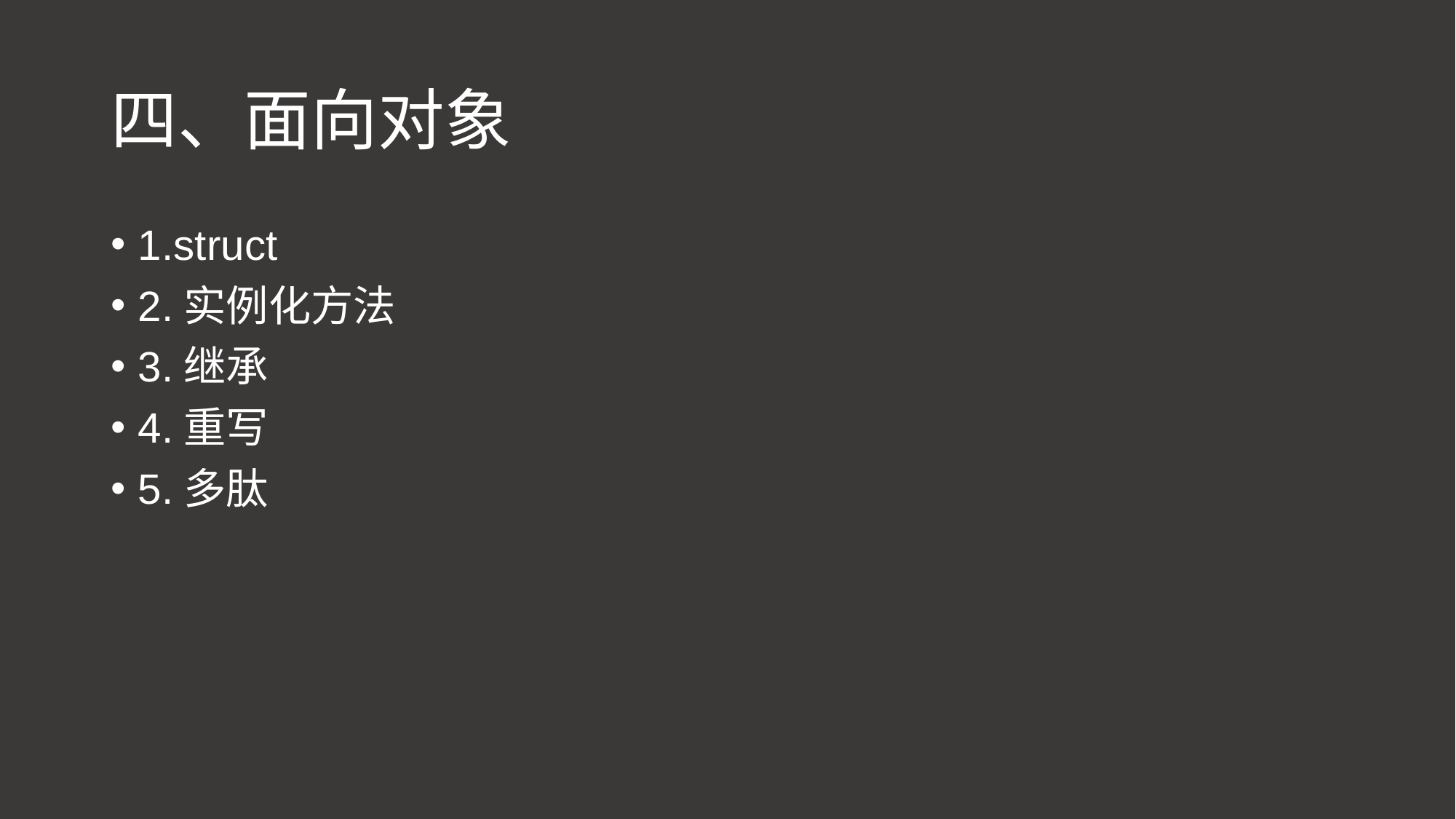

# 四、面向对象
1.struct
2.实例化方法
3.继承
4.重写
5.多肽